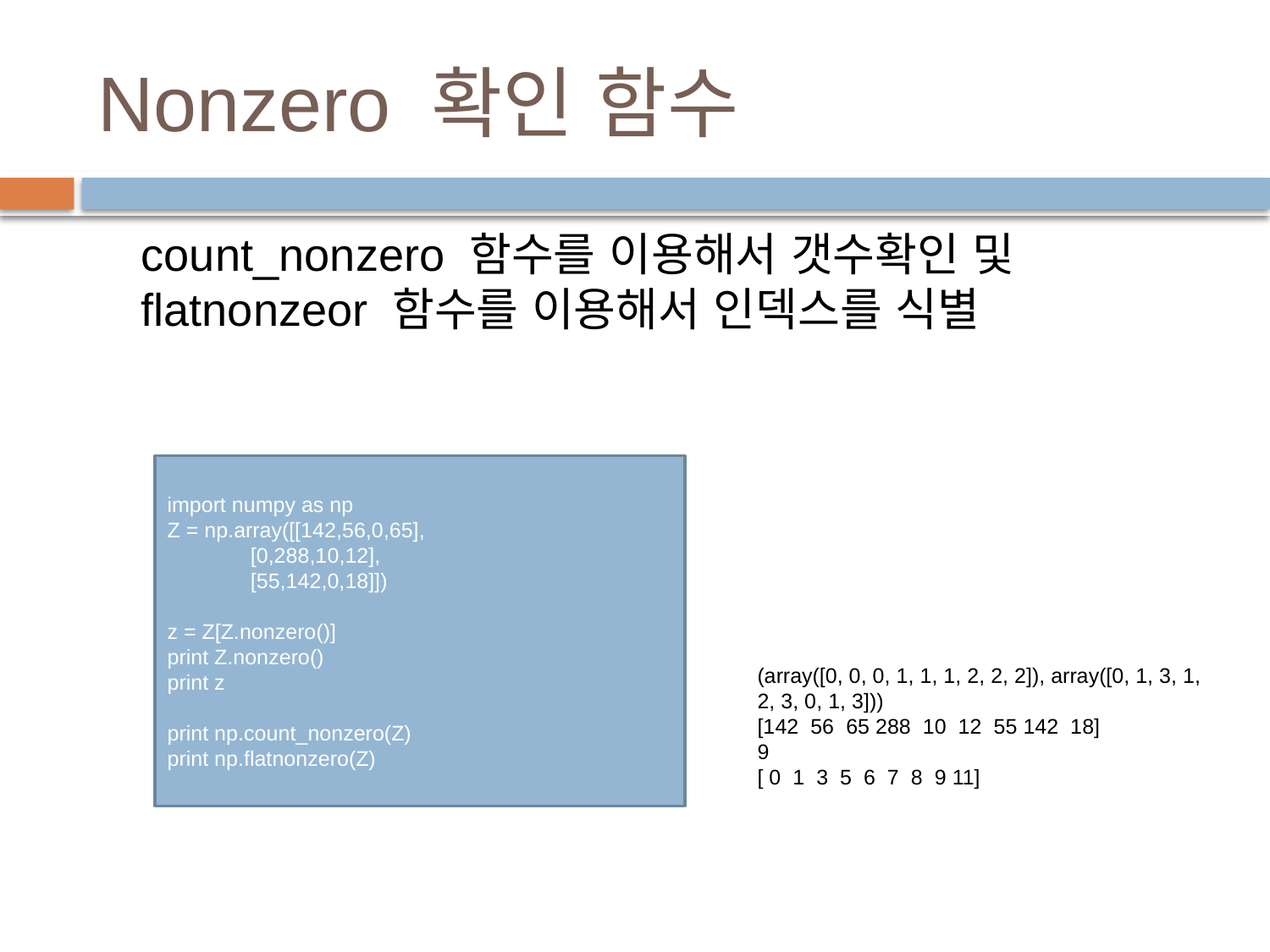

# Nonzero 확인 함수
count_nonzero 함수를 이용해서 갯수확인 및 flatnonzeor 함수를 이용해서 인덱스를 식별
import numpy as np
Z = np.array([[142,56,0,65],
              [0,288,10,12],
              [55,142,0,18]])

z = Z[Z.nonzero()]
print Z.nonzero()
print z

print np.count_nonzero(Z)
print np.flatnonzero(Z)
(array([0, 0, 0, 1, 1, 1, 2, 2, 2]), array([0, 1, 3, 1, 2, 3, 0, 1, 3]))
[142  56  65 288  10  12  55 142  18]
9
[ 0  1  3  5  6  7  8  9 11]